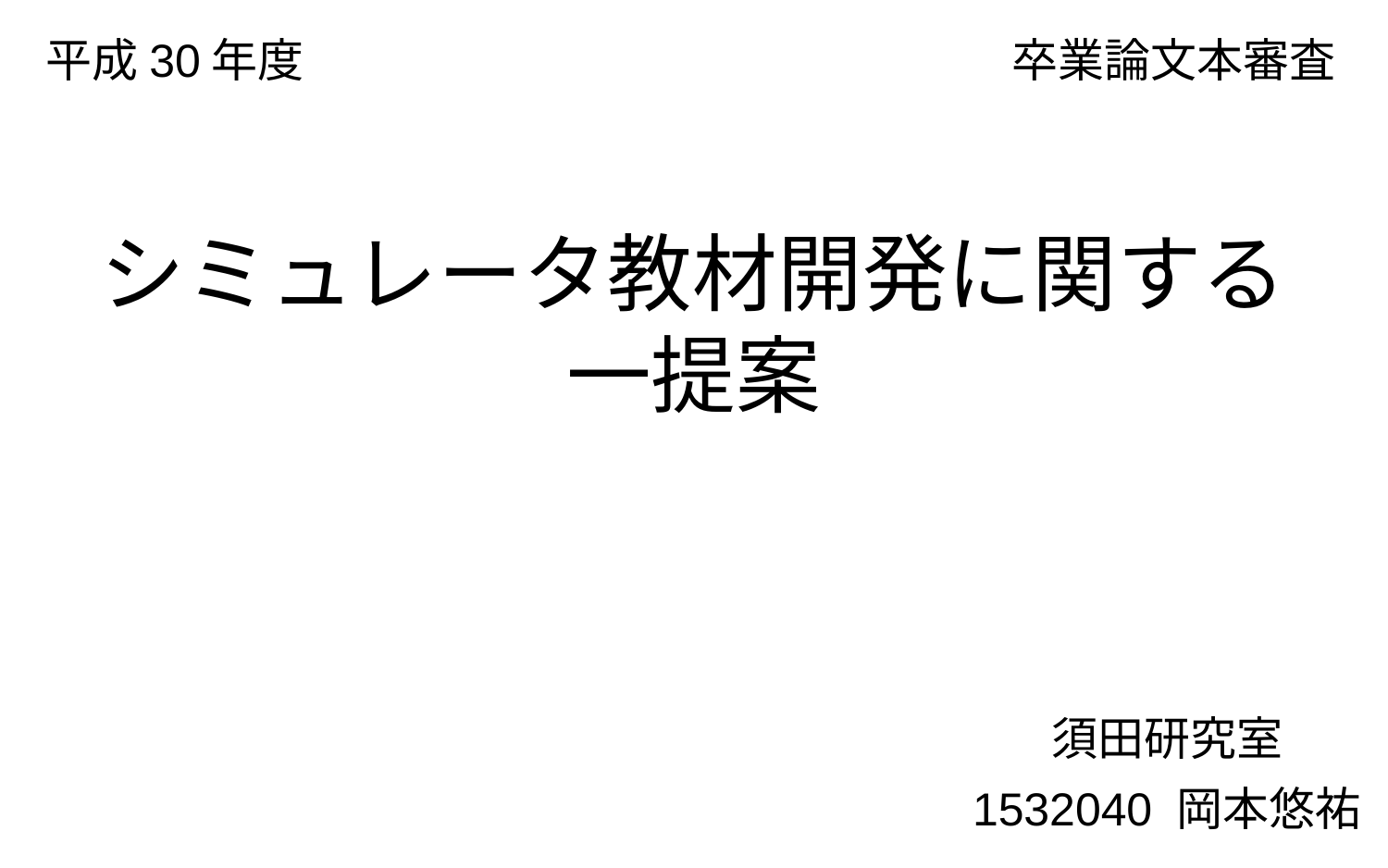

卒業論文本審査
平成30年度
卒業論文本審査
シミュレータ教材開発に関する
一提案
須田研究室
1532040 岡本悠祐